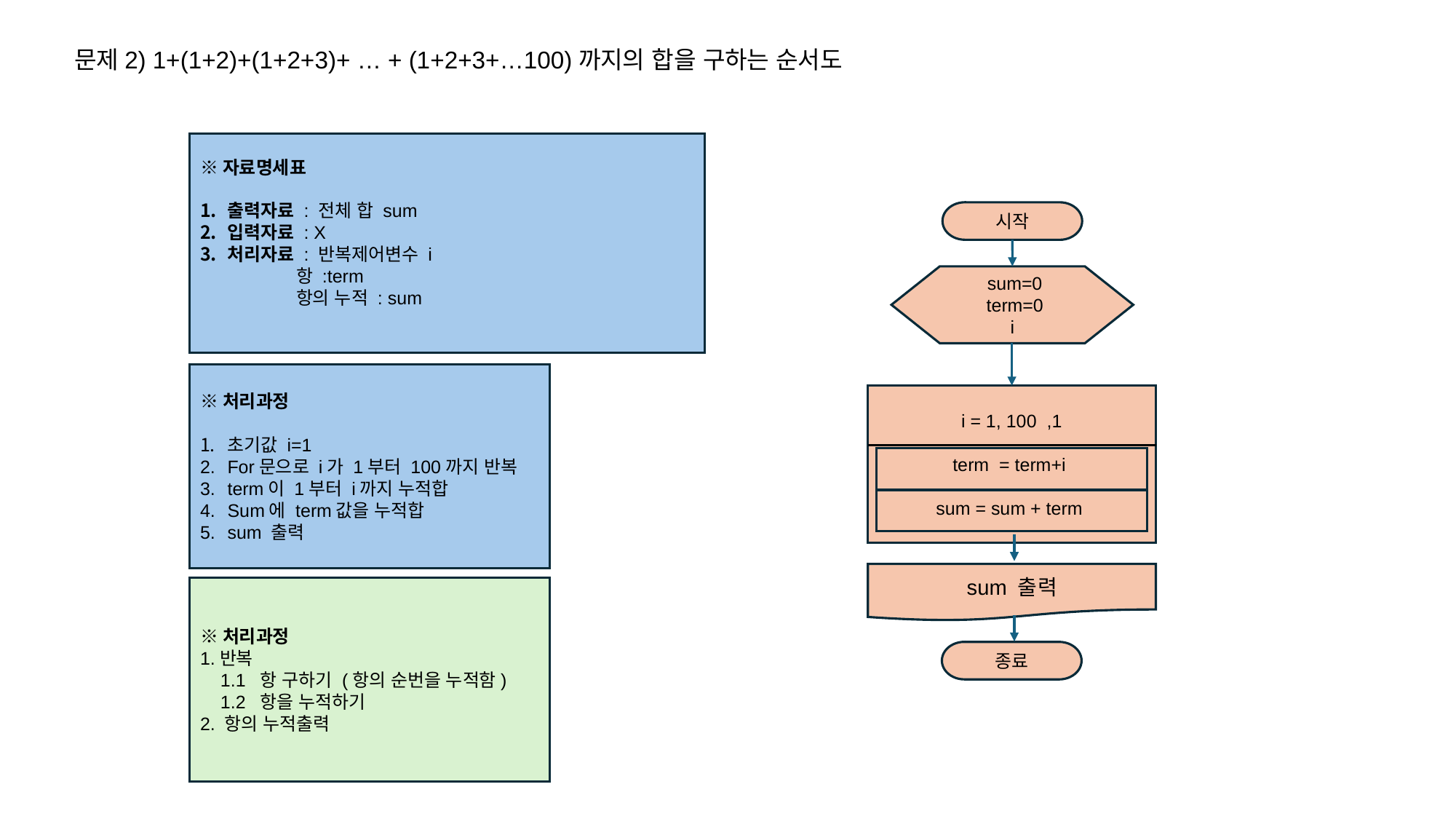

문제2) 1+(1+2)+(1+2+3)+ … + (1+2+3+…100)까지의 합을 구하는 순서도
※자료명세표

출력자료 : 전체 합 sum
입력자료 : X
처리자료 : 반복제어변수 i
                  항 :term
                  항의 누적 : sum

시작
 sum=0
 term=0
i
i = 1, 100  ,1

term  = term+i

sum = sum + term

sum 출력
종료
※처리과정

초기값 i=1
For문으로 i가 1부터 100까지 반복
term이 1부터 i까지 누적합
Sum에 term값을 누적합
sum 출력
※처리과정
1.반복
    1.1  항 구하기 (항의 순번을 누적함)
    1.2  항을 누적하기
2. 항의 누적출력